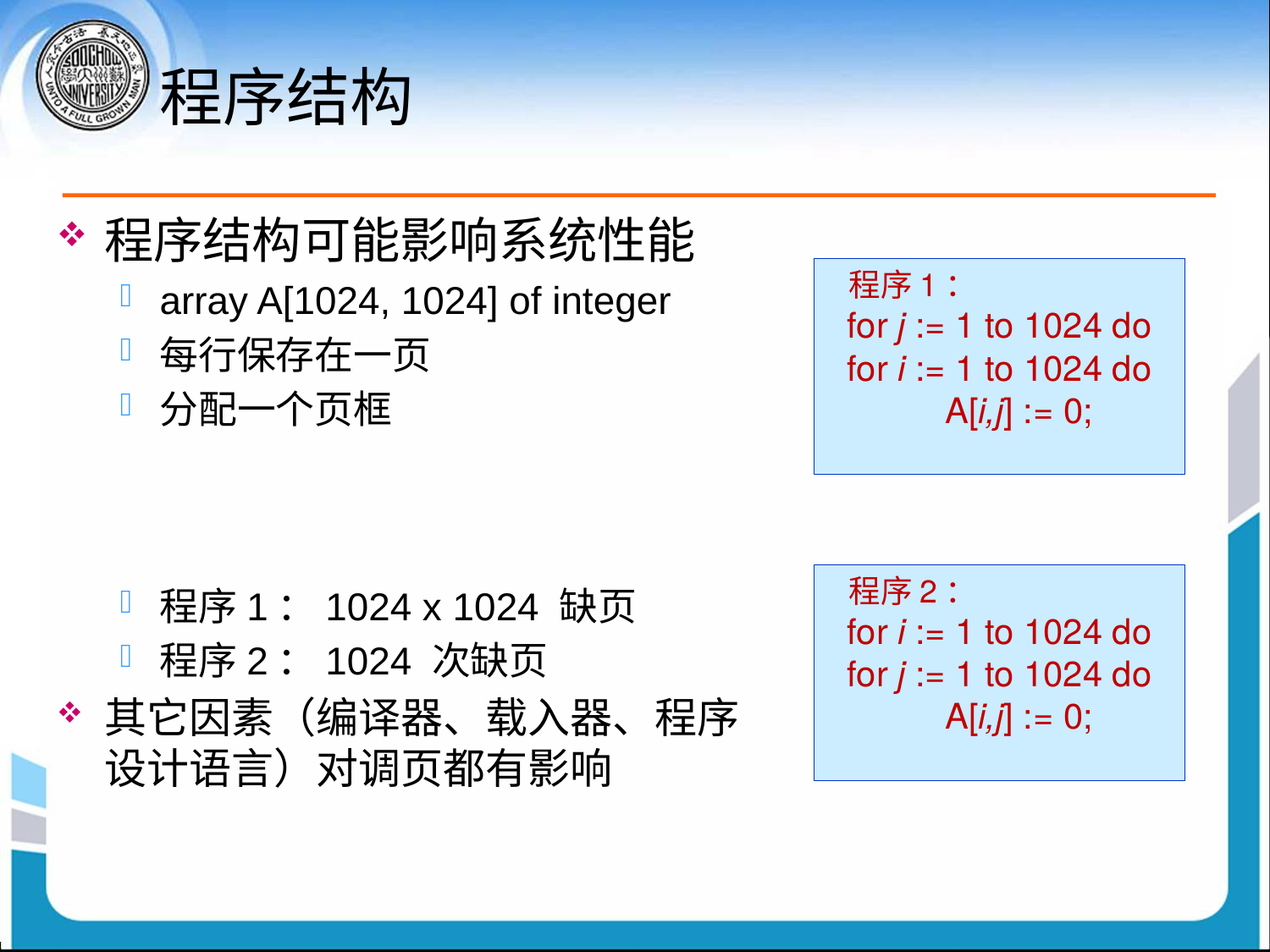

# 程序结构
程序结构可能影响系统性能
array A[1024, 1024] of integer
每行保存在一页
分配一个页框

程序1：1024 x 1024 缺页
程序2：1024 次缺页
其它因素（编译器、载入器、程序设计语言）对调页都有影响
  程序1：
for j := 1 to 1024 do
for i := 1 to 1024 do
    A[i,j] := 0;
  程序2：
for i := 1 to 1024 do
for j := 1 to 1024 do
    A[i,j] := 0;